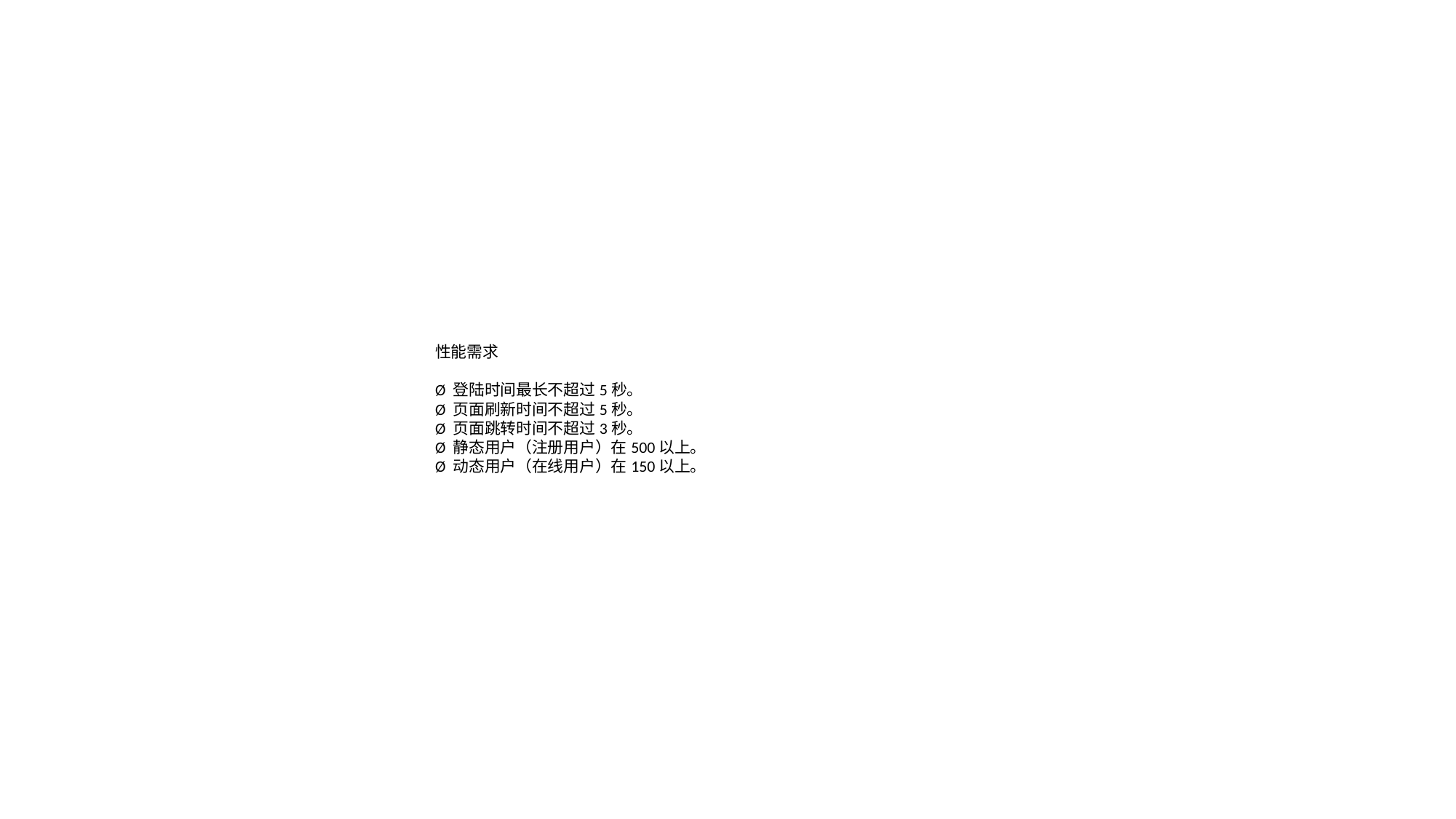

性能需求 Ø 登陆时间最长不超过5秒。 Ø 页面刷新时间不超过5秒。 Ø 页面跳转时间不超过3秒。Ø 静态用户（注册用户）在500以上。Ø 动态用户（在线用户）在150以上。